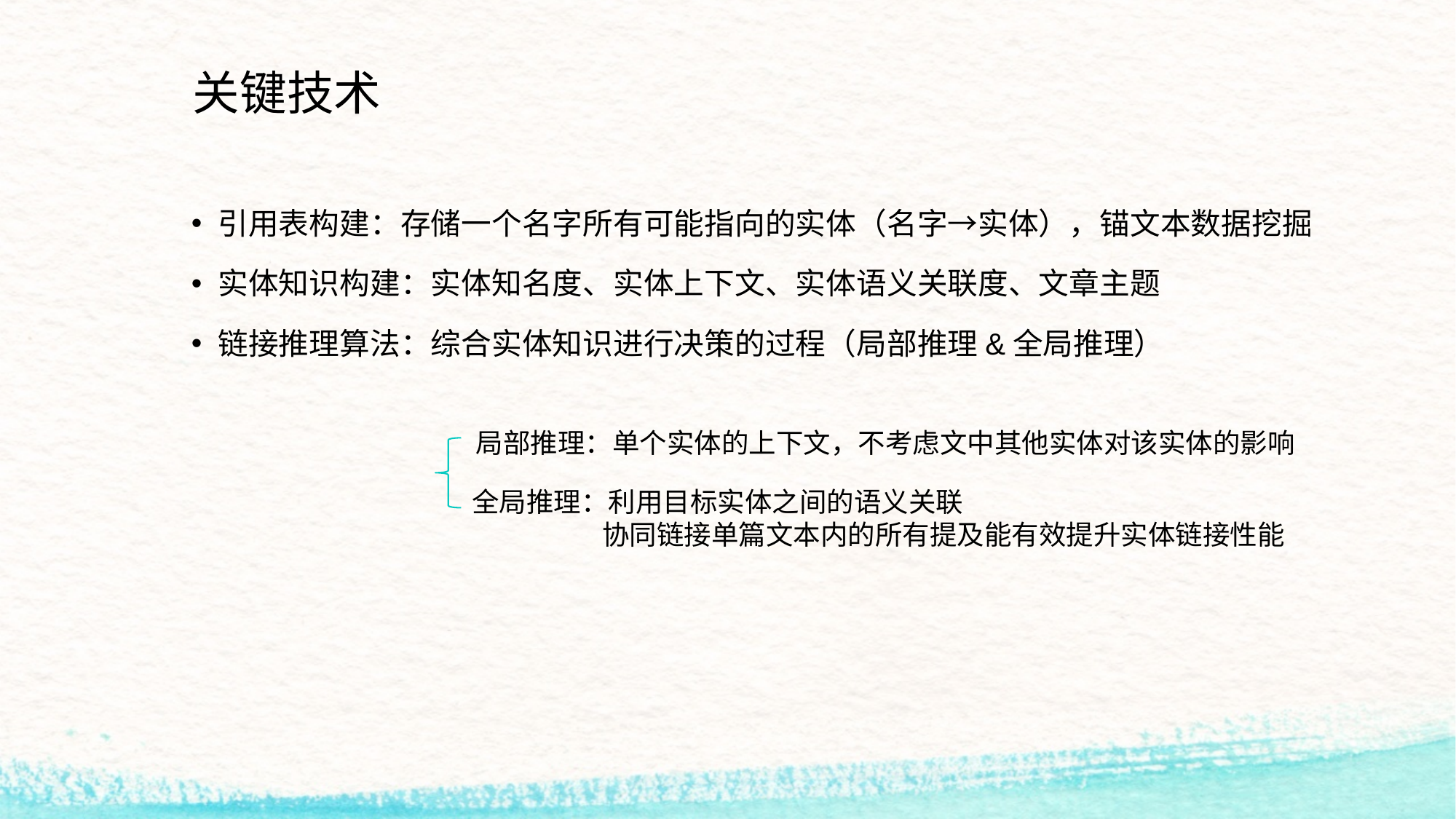

# 关键技术
引用表构建：存储一个名字所有可能指向的实体（名字→实体），锚文本数据挖掘
实体知识构建：实体知名度、实体上下文、实体语义关联度、文章主题
链接推理算法：综合实体知识进行决策的过程（局部推理&全局推理）
局部推理：单个实体的上下文，不考虑文中其他实体对该实体的影响

全局推理：利用目标实体之间的语义关联
                    协同链接单篇文本内的所有提及能有效提升实体链接性能